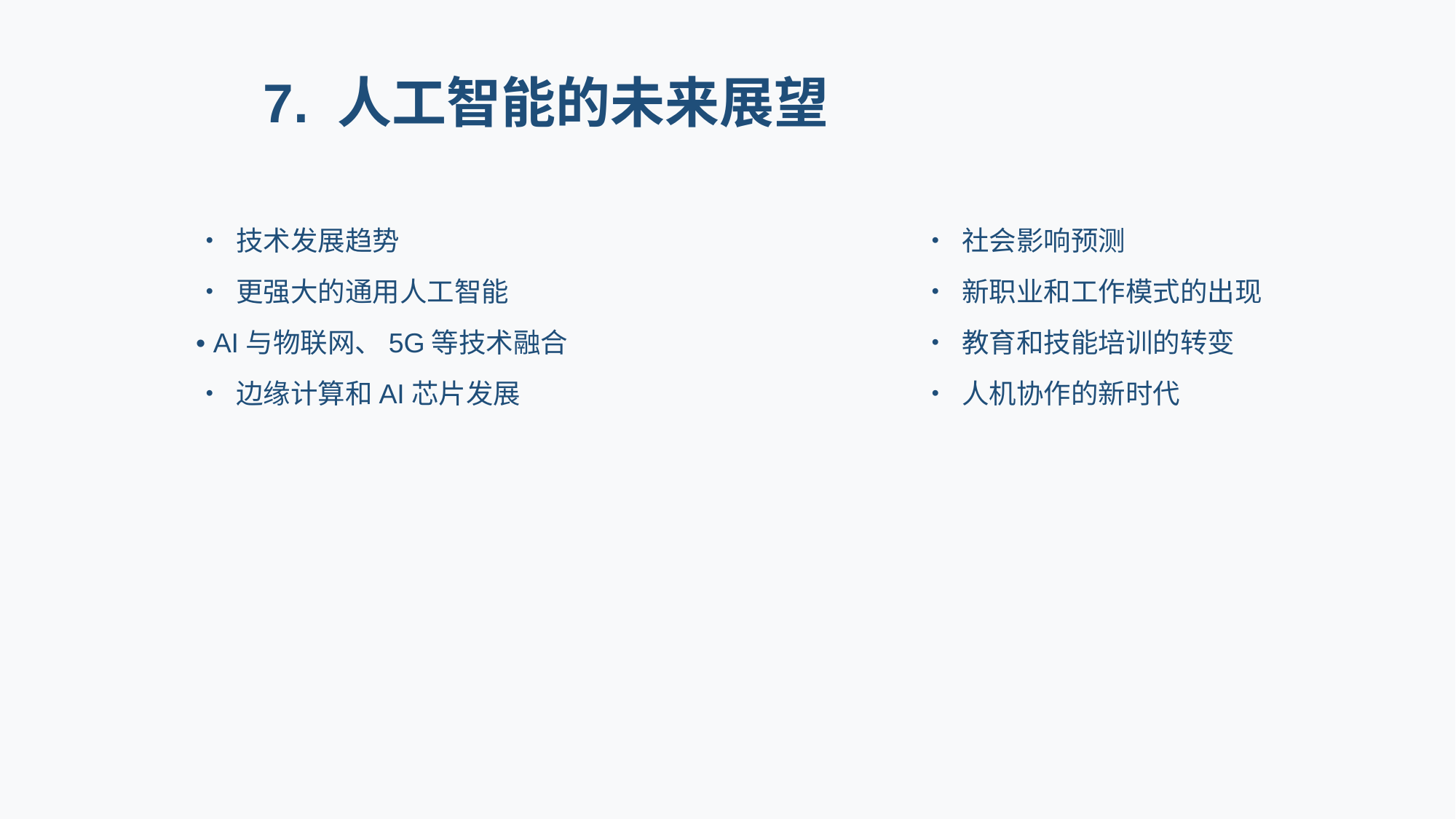

# 7. 人工智能的未来展望

• 技术发展趋势
• 更强大的通用人工智能
• AI与物联网、5G等技术融合
• 边缘计算和AI芯片发展
• 社会影响预测
• 新职业和工作模式的出现
• 教育和技能培训的转变
• 人机协作的新时代